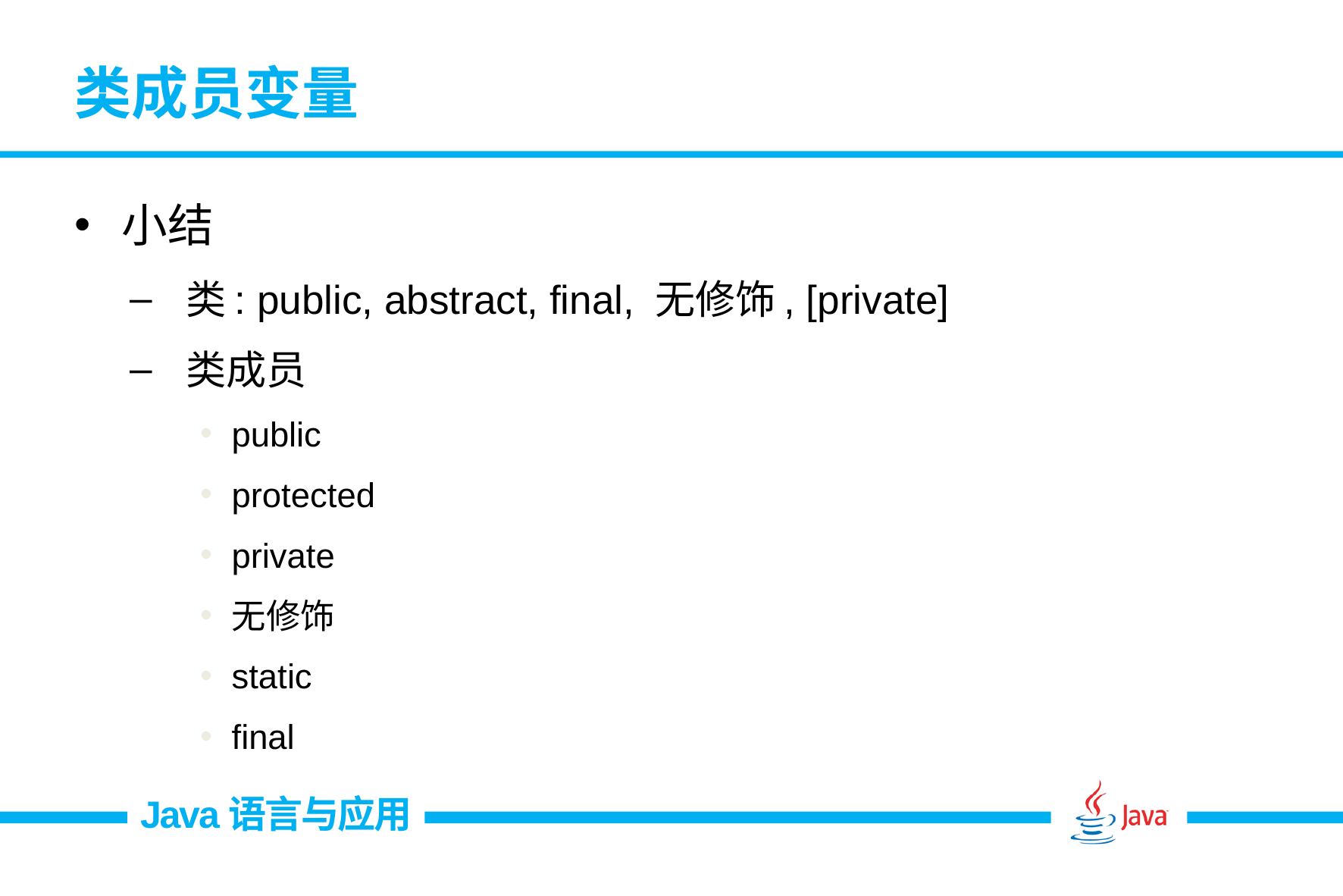

36
# 类成员变量
小结
类: public, abstract, final, 无修饰, [private]
类成员
public
protected
private
无修饰
static
final